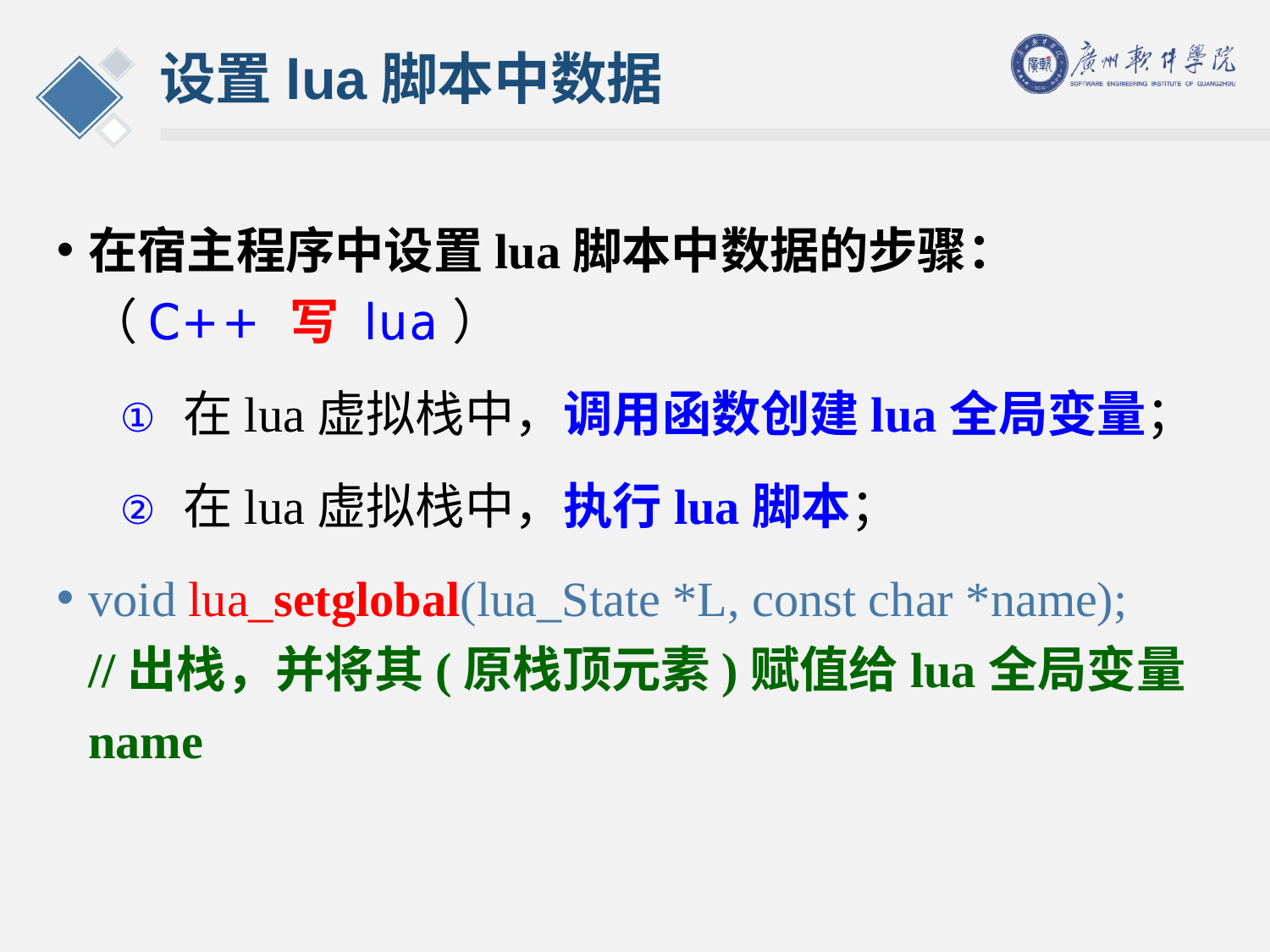

# 设置lua脚本中数据
在宿主程序中设置lua脚本中数据的步骤：
（C++ 写 lua）
在lua虚拟栈中，调用函数创建lua全局变量；
在lua虚拟栈中，执行lua脚本；
void lua_setglobal(lua_State *L, const char *name);
//出栈，并将其(原栈顶元素)赋值给lua全局变量name